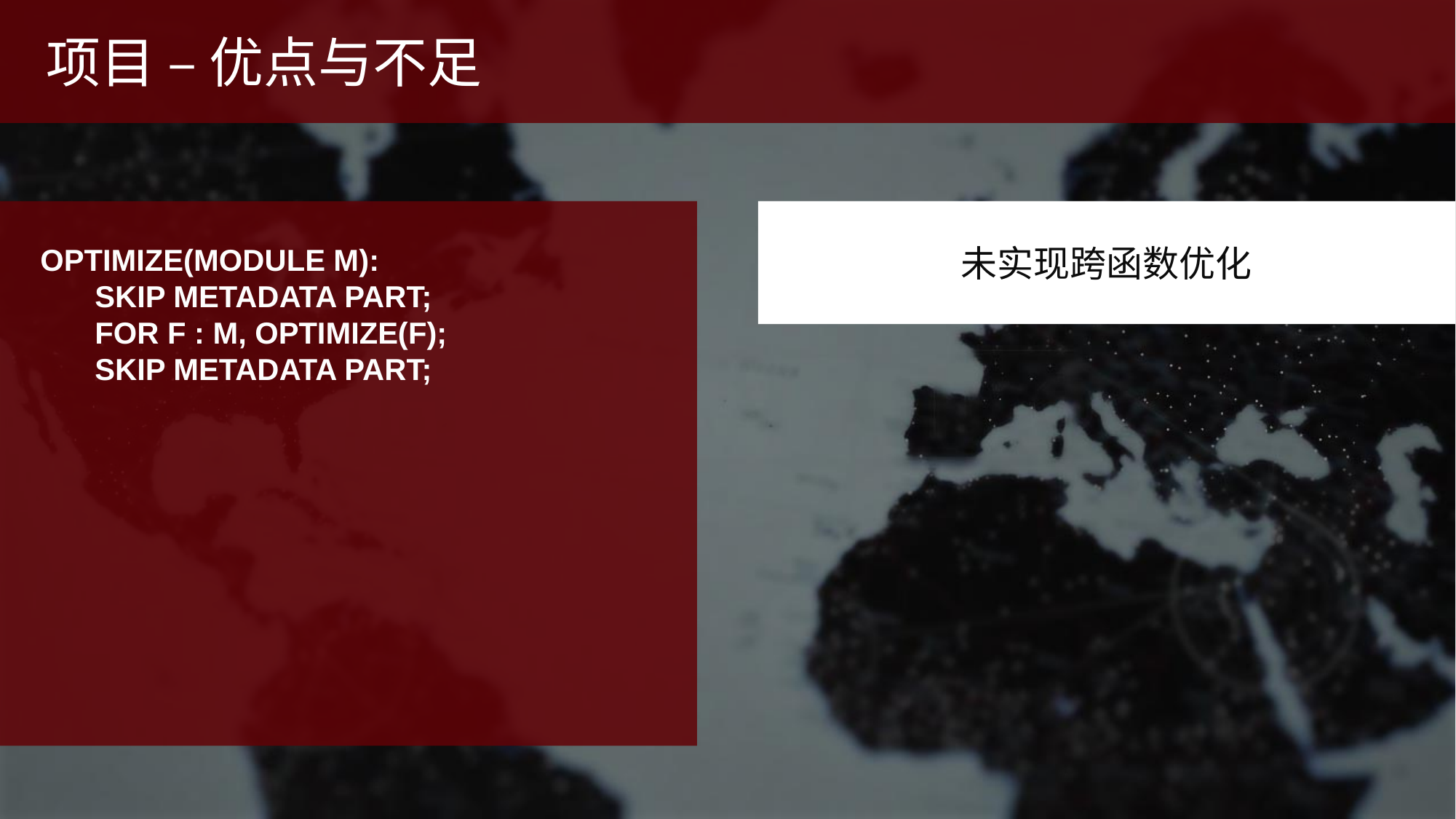

项目 – 优点与不足

OPTIMIZE(MODULE M):
SKIP METADATA PART;
FOR F : M, OPTIMIZE(F);
SKIP METADATA PART;

未实现跨函数优化